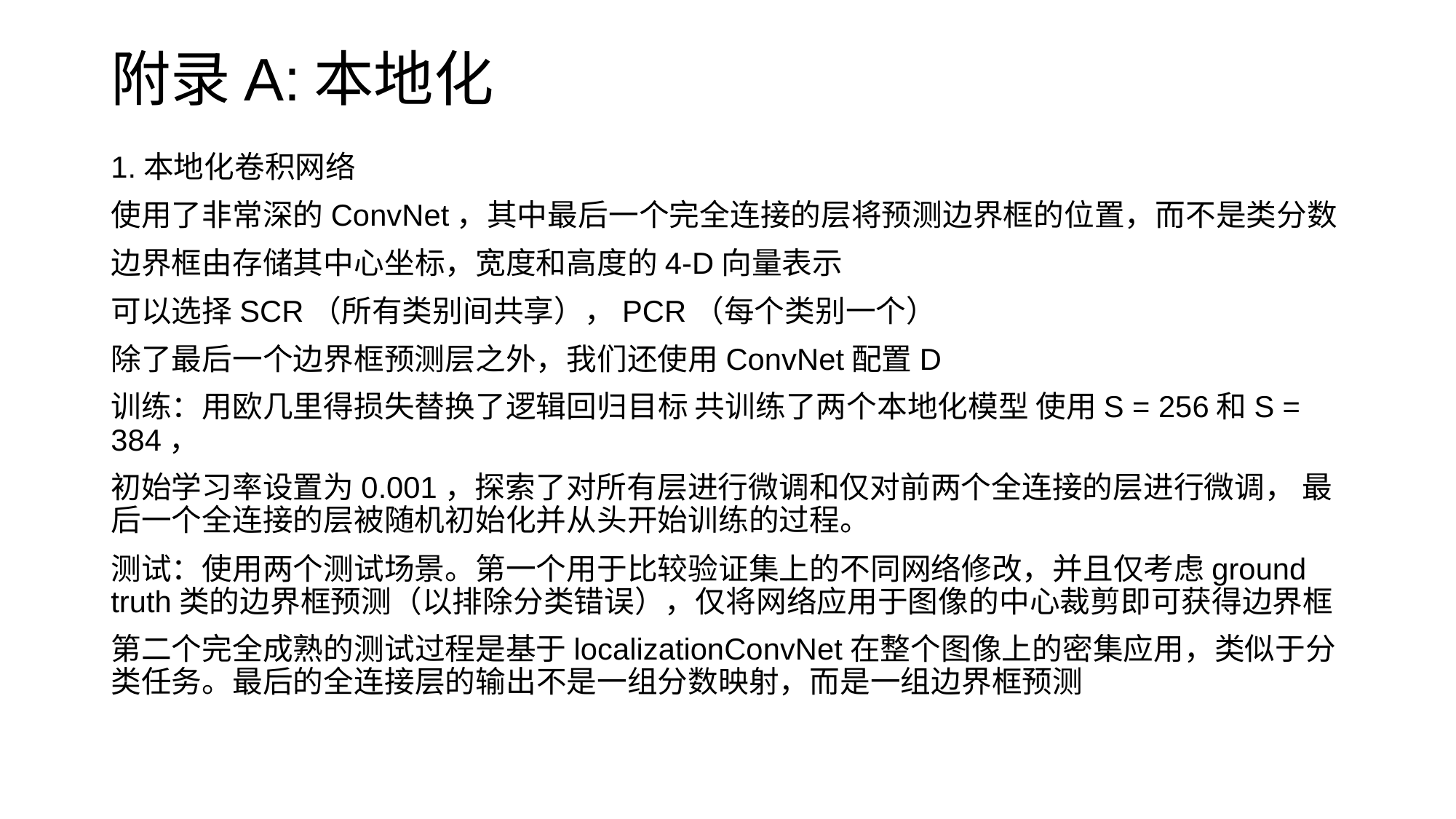

# 附录A:本地化
1.本地化卷积网络
使用了非常深的ConvNet，其中最后一个完全连接的层将预测边界框的位置，而不是类分数
边界框由存储其中心坐标，宽度和高度的4-D向量表示
可以选择SCR（所有类别间共享），PCR（每个类别一个）
除了最后一个边界框预测层之外，我们还使用ConvNet配置D
训练：用欧几里得损失替换了逻辑回归目标 共训练了两个本地化模型 使用S = 256和S = 384，
初始学习率设置为0.001，探索了对所有层进行微调和仅对前两个全连接的层进行微调， 最后一个全连接的层被随机初始化并从头开始训练的过程。
测试：使用两个测试场景。第一个用于比较验证集上的不同网络修改，并且仅考虑ground truth类的边界框预测（以排除分类错误），仅将网络应用于图像的中心裁剪即可获得边界框
第二个完全成熟的测试过程是基于localizationConvNet在整个图像上的密集应用，类似于分类任务。最后的全连接层的输出不是一组分数映射，而是一组边界框预测